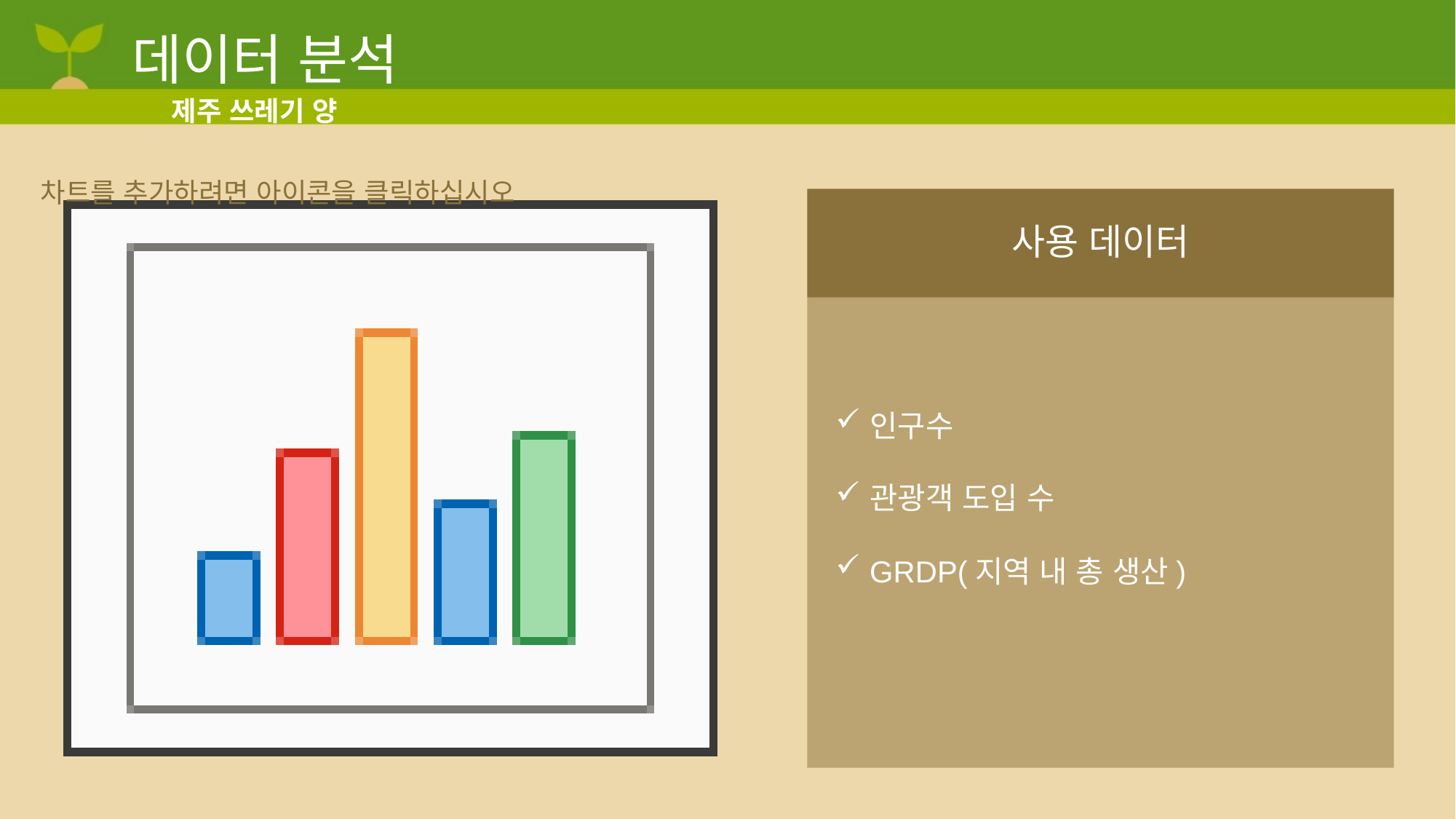

# 데이터 분석
제주 쓰레기 양

사용 데이터
인구수

관광객 도입 수

GRDP(지역 내 총 생산)